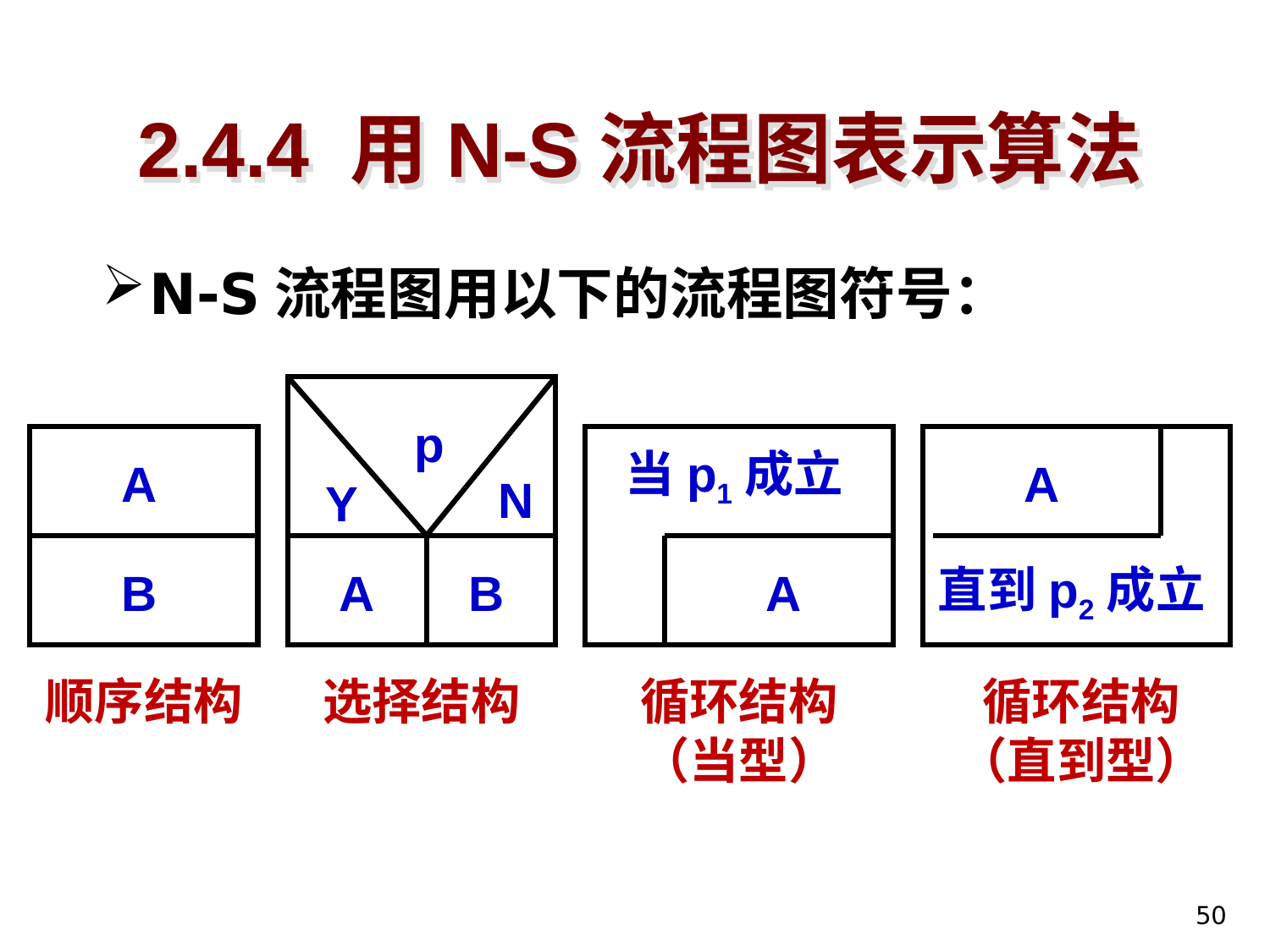

# 2.4.4 用N-S流程图表示算法
N-S流程图用以下的流程图符号：

p
N
Y
A
B

A
B

当p1成立
A

A
直到p2成立
顺序结构
选择结构
循环结构
（当型）
循环结构（直到型）
50